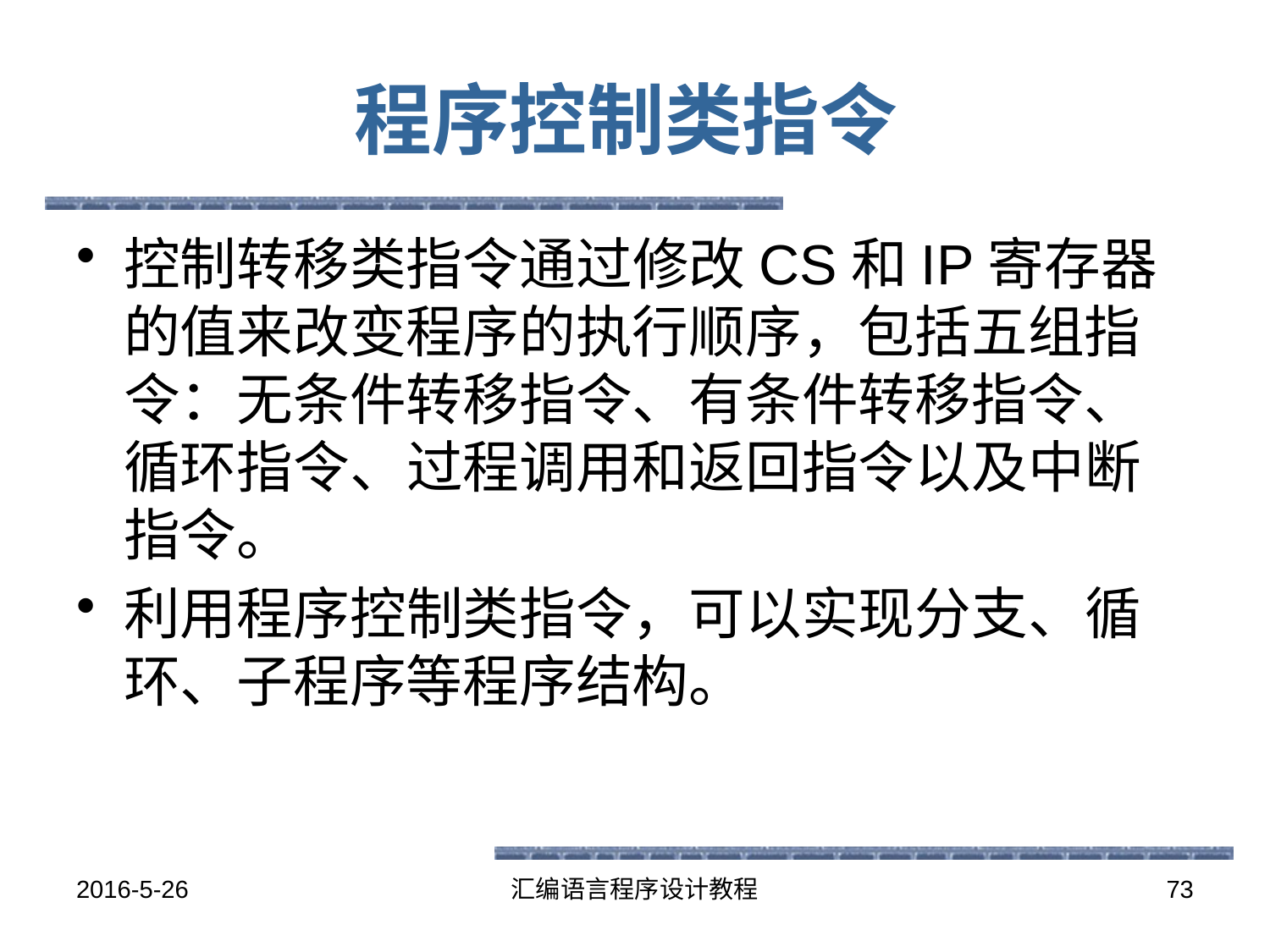

# 程序控制类指令
控制转移类指令通过修改CS和IP寄存器的值来改变程序的执行顺序，包括五组指令：无条件转移指令、有条件转移指令、循环指令、过程调用和返回指令以及中断指令。
利用程序控制类指令，可以实现分支、循环、子程序等程序结构。
2016-5-26
汇编语言程序设计教程
73